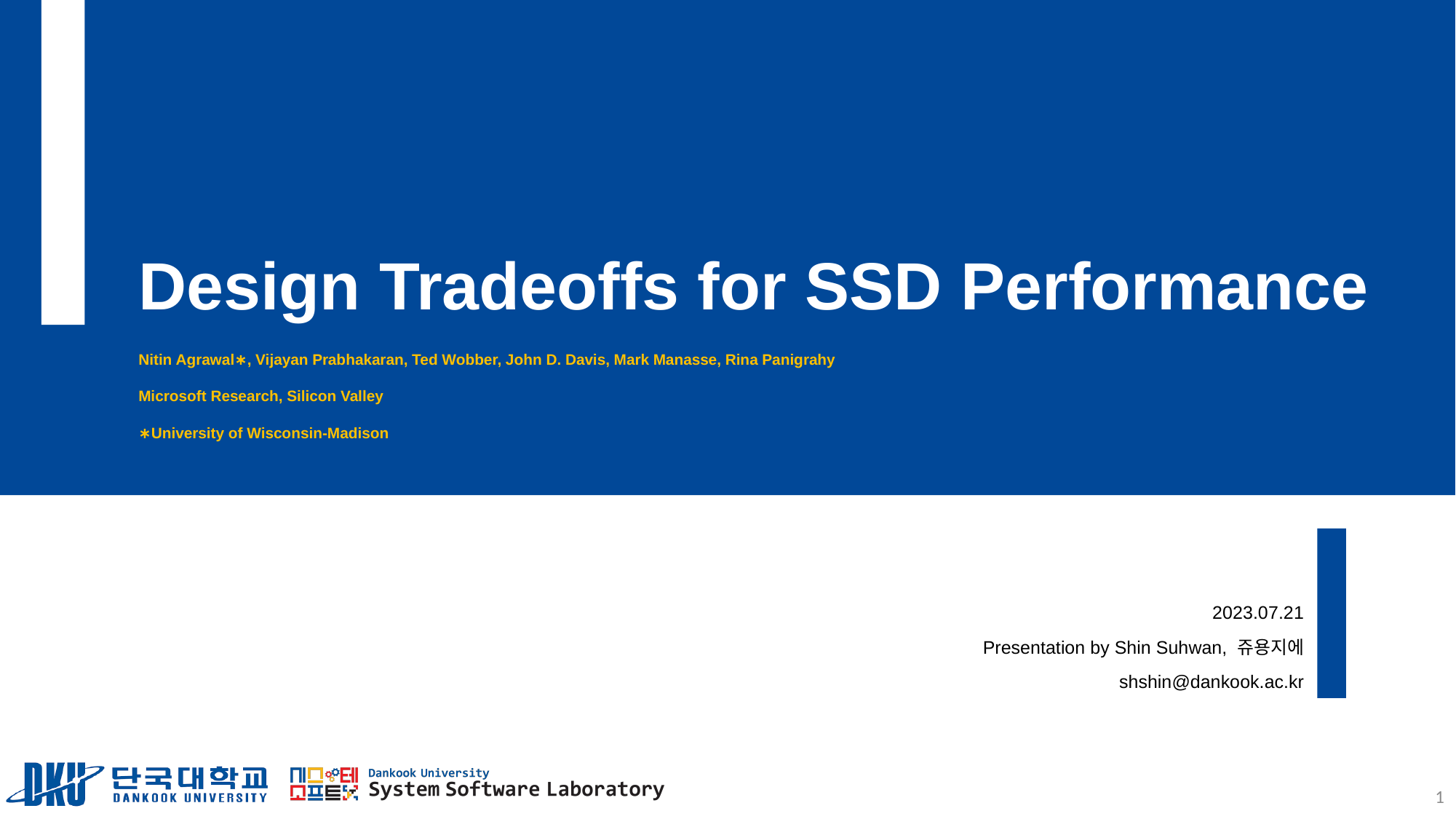

# Design Tradeoffs for SSD Performance
Nitin Agrawal∗, Vijayan Prabhakaran, Ted Wobber, John D. Davis, Mark Manasse, Rina Panigrahy
Microsoft Research, Silicon Valley
∗University of Wisconsin-Madison
2023.07.21
Presentation by Shin Suhwan, 쥬용지에
shshin@dankook.ac.kr
1